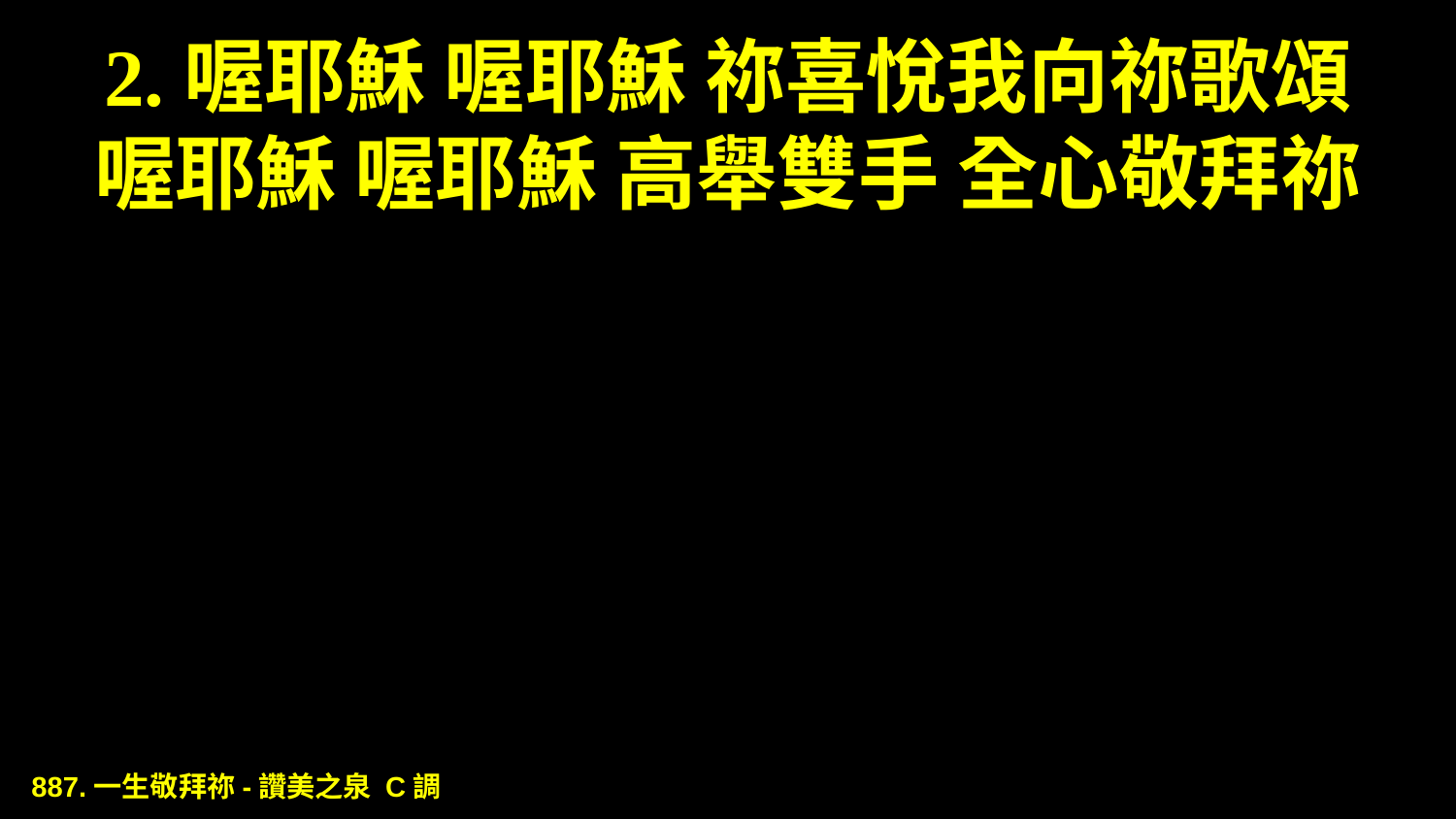

# 2.喔耶穌 喔耶穌 祢喜悅我向祢歌頌 喔耶穌 喔耶穌 高舉雙手 全心敬拜祢
887.一生敬拜祢-讚美之泉 C調